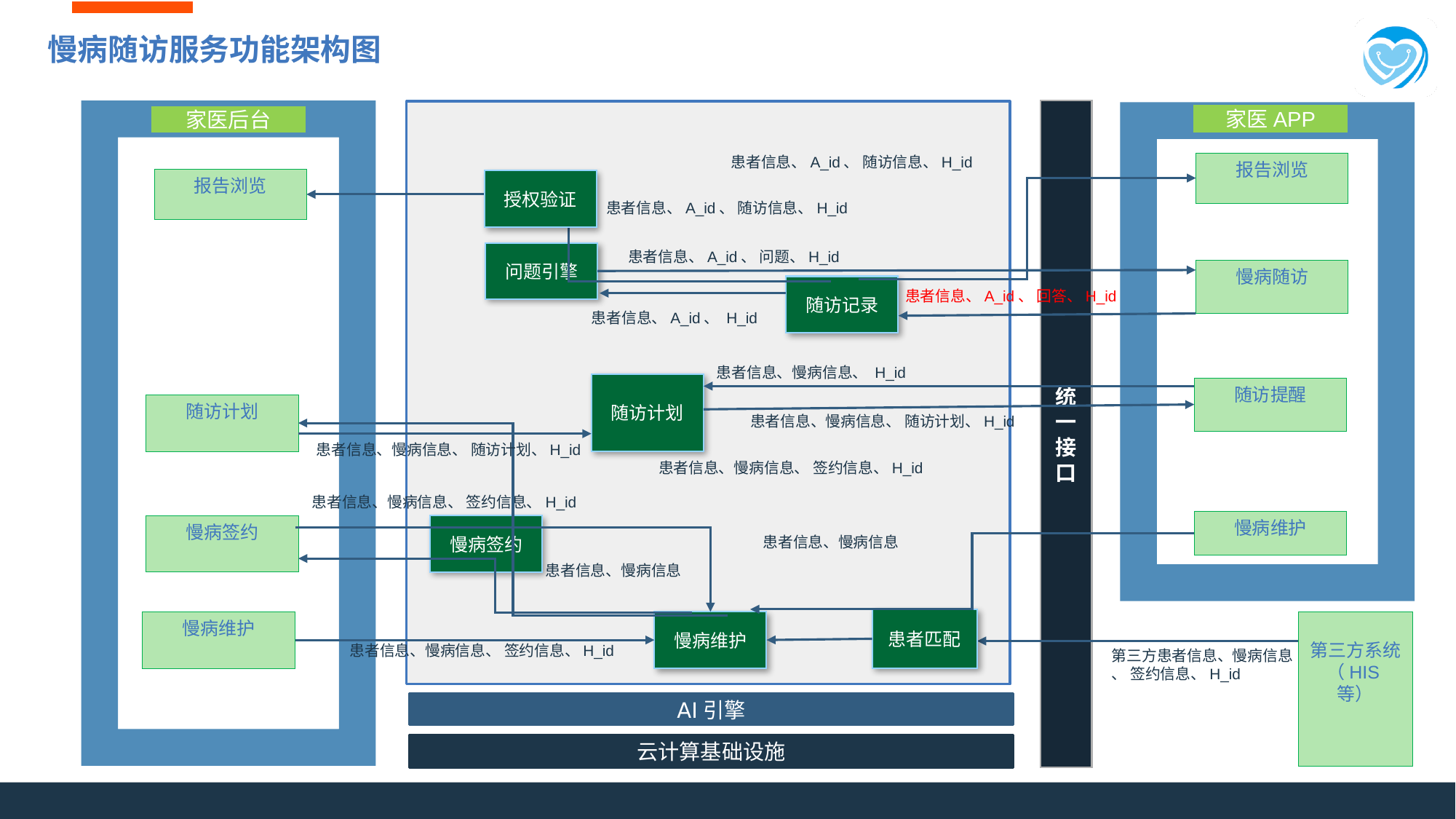

# 慢病随访服务功能架构图

家医后台
统一接口

家医APP
患者信息、A_id、 随访信息、H_id
报告浏览
报告浏览
授权验证
患者信息、A_id、 随访信息、H_id
问题引擎
患者信息、A_id、 问题、H_id
慢病随访
随访记录
患者信息、A_id、 回答、H_id
患者信息、A_id、 H_id
患者信息、慢病信息、 H_id
随访计划
随访提醒
随访计划
患者信息、慢病信息、 随访计划、H_id
患者信息、慢病信息、 随访计划、H_id
患者信息、慢病信息、 签约信息、H_id
患者信息、慢病信息、 签约信息、H_id
慢病维护
慢病签约
慢病签约
患者信息、慢病信息
患者信息、慢病信息
患者匹配
慢病维护
慢病维护

第三方系统
（HIS等）
患者信息、慢病信息、 签约信息、H_id
第三方患者信息、慢病信息
、 签约信息、H_id
AI引擎
云计算基础设施